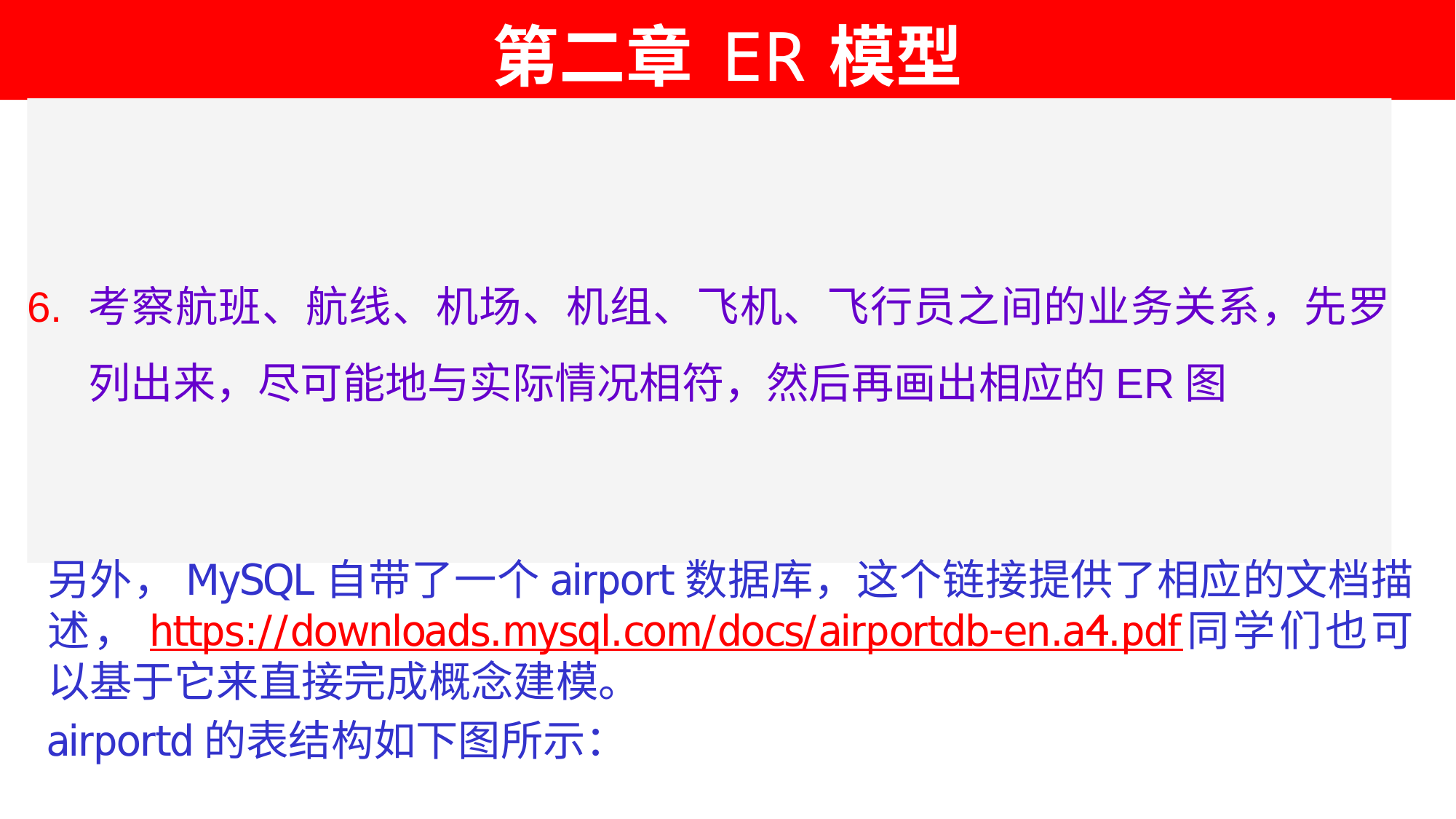

# 第二章 ER模型
考察航班、航线、机场、机组、飞机、飞行员之间的业务关系，先罗列出来，尽可能地与实际情况相符，然后再画出相应的ER图
另外，MySQL自带了一个airport数据库，这个链接提供了相应的文档描述，https://downloads.mysql.com/docs/airportdb-en.a4.pdf同学们也可以基于它来直接完成概念建模。
airportd的表结构如下图所示：